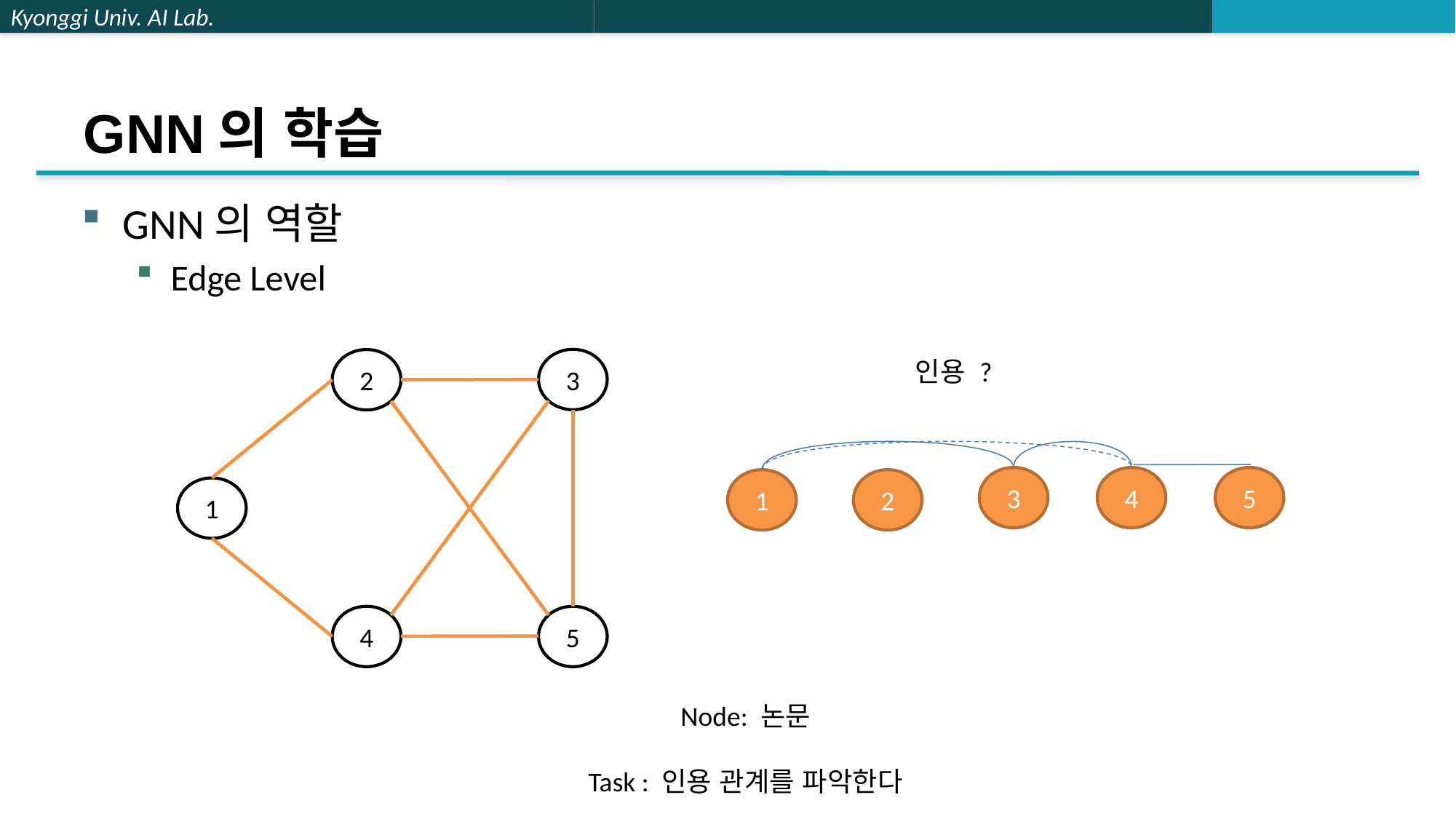

# GNN의 학습
GNN의 역할
Edge Level

3
인용 ?
2
5
4
3
2
1
1
4
5
Node: 논문

Task : 인용 관계를 파악한다